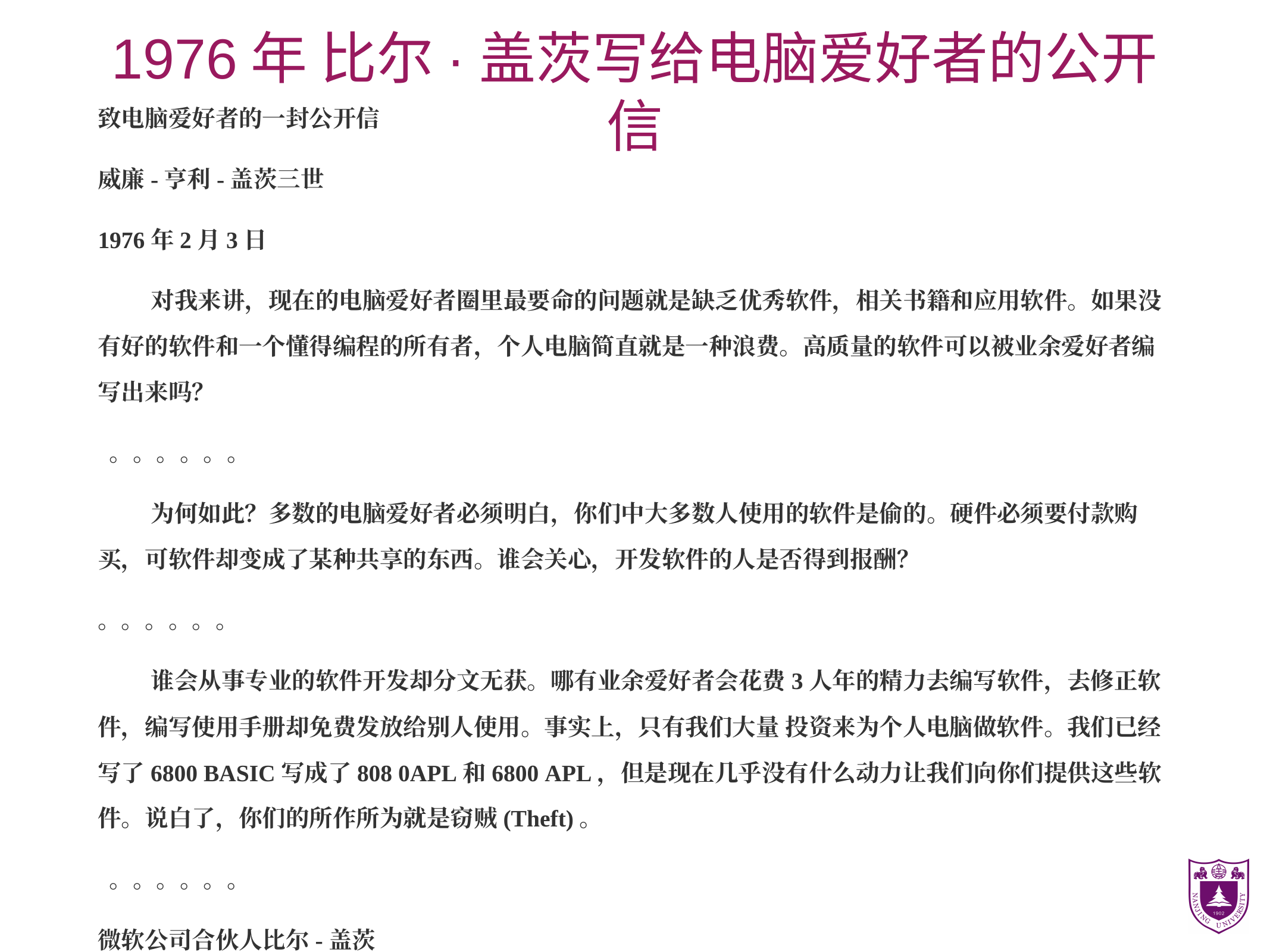

# 1976年 比尔·盖茨写给电脑爱好者的公开信
致电脑爱好者的一封公开信
威廉-亨利-盖茨三世
1976年2月3日
        对我来讲，现在的电脑爱好者圈里最要命的问题就是缺乏优秀软件，相关书籍和应用软件。如果没有好的软件和一个懂得编程的所有者，个人电脑简直就是一种浪费。高质量的软件可以被业余爱好者编写出来吗？
 。。。。。。
        为何如此？多数的电脑爱好者必须明白，你们中大多数人使用的软件是偷的。硬件必须要付款购买，可软件却变成了某种共享的东西。谁会关心，开发软件的人是否得到报酬？
。。。。。。
        谁会从事专业的软件开发却分文无获。哪有业余爱好者会花费3人年的精力去编写软件，去修正软件，编写使用手册却免费发放给别人使用。事实上，只有我们大量 投资来为个人电脑做软件。我们已经写了6800 BASIC写成了808 0APL和6800 APL，但是现在几乎没有什么动力让我们向你们提供这些软件。说白了，你们的所作所为就是窃贼(Theft)。
 。。。。。。
微软公司合伙人比尔-盖茨